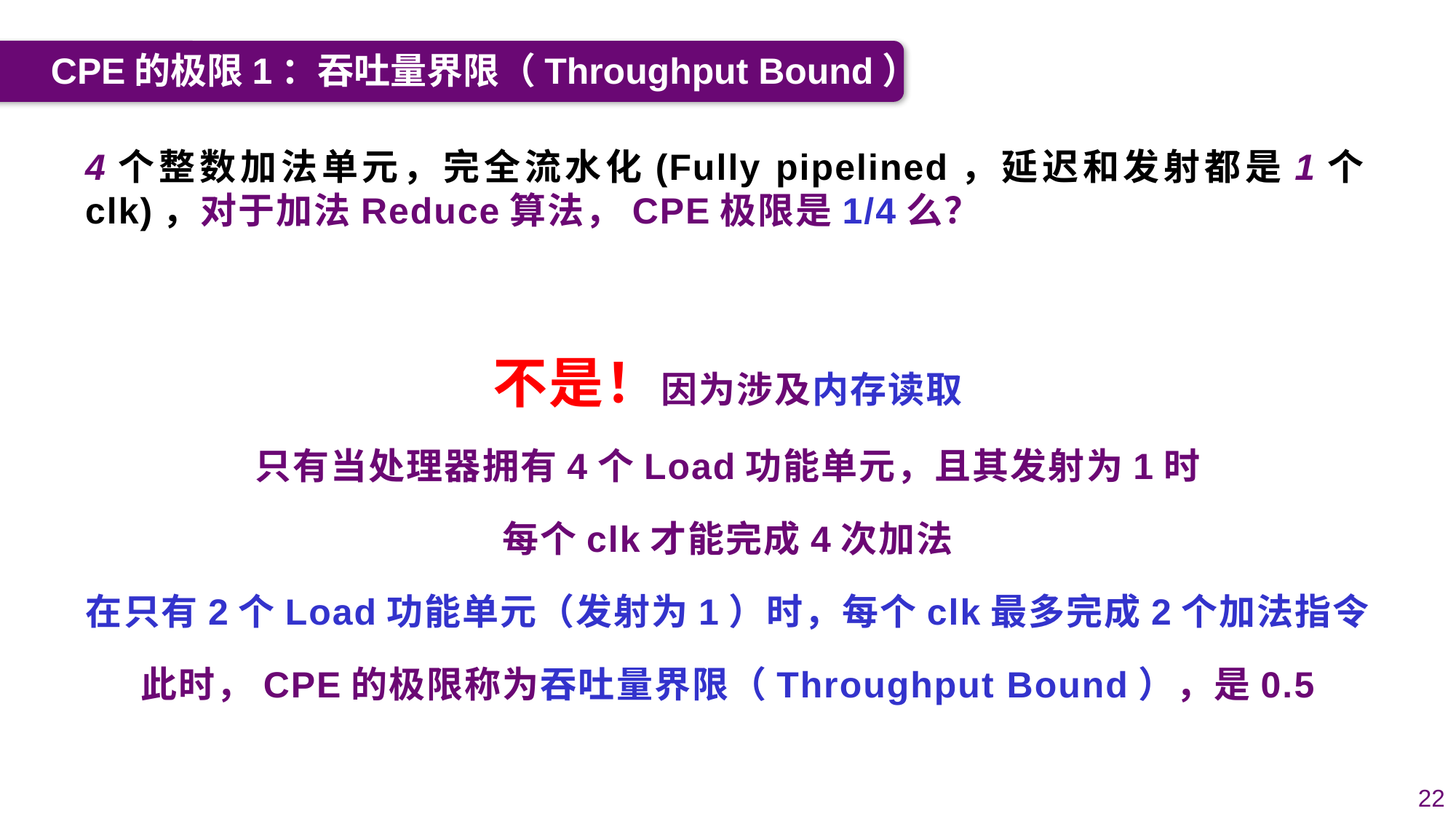

CPE的极限1：吞吐量界限（Throughput Bound）

4个整数加法单元，完全流水化(Fully pipelined，延迟和发射都是1个clk)，对于加法Reduce算法，CPE极限是1/4么？
不是！因为涉及内存读取
只有当处理器拥有4个Load功能单元，且其发射为1时
每个clk才能完成4次加法
在只有2个Load功能单元（发射为1）时，每个clk最多完成2个加法指令
此时，CPE的极限称为吞吐量界限（Throughput Bound），是0.5
22